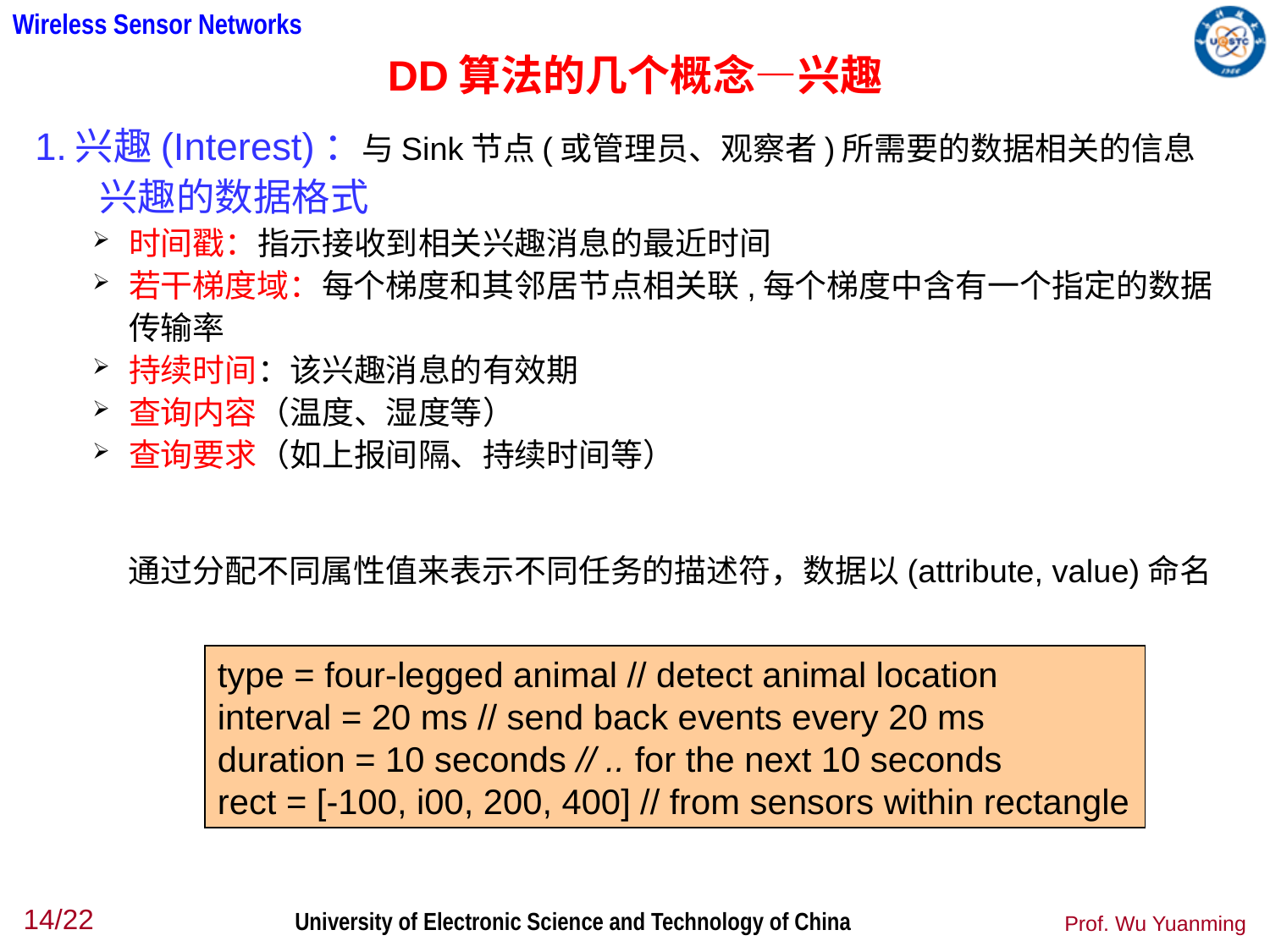

# DD算法的几个概念—兴趣
1.兴趣(Interest)：与Sink节点(或管理员、观察者)所需要的数据相关的信息
        兴趣的数据格式
时间戳：指示接收到相关兴趣消息的最近时间
若干梯度域：每个梯度和其邻居节点相关联,每个梯度中含有一个指定的数据传输率
持续时间：该兴趣消息的有效期
查询内容（温度、湿度等）
查询要求（如上报间隔、持续时间等）

            通过分配不同属性值来表示不同任务的描述符，数据以(attribute, value)命名
type = four-legged animal // detect animal location
interval = 20 ms // send back events every 20 ms
duration = 10 seconds // .. for the next 10 seconds
rect = [-100, i00, 200, 400] // from sensors within rectangle
14/22
Prof. Wu Yuanming